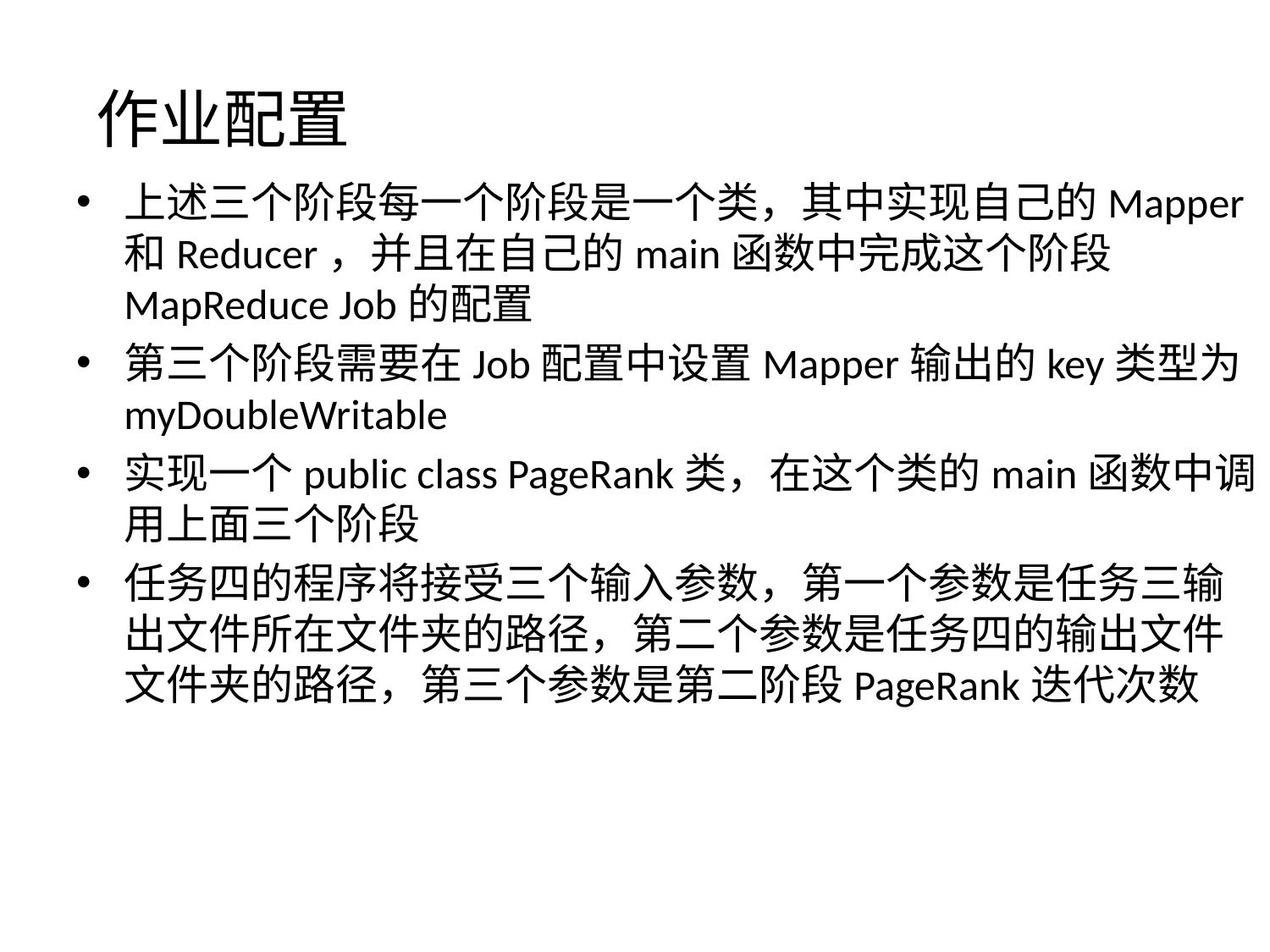

# 作业配置
上述三个阶段每一个阶段是一个类，其中实现自己的Mapper和Reducer，并且在自己的main函数中完成这个阶段MapReduce Job的配置
第三个阶段需要在Job配置中设置Mapper输出的key类型为myDoubleWritable
实现一个public class PageRank类，在这个类的main函数中调用上面三个阶段
任务四的程序将接受三个输入参数，第一个参数是任务三输出文件所在文件夹的路径，第二个参数是任务四的输出文件文件夹的路径，第三个参数是第二阶段PageRank迭代次数